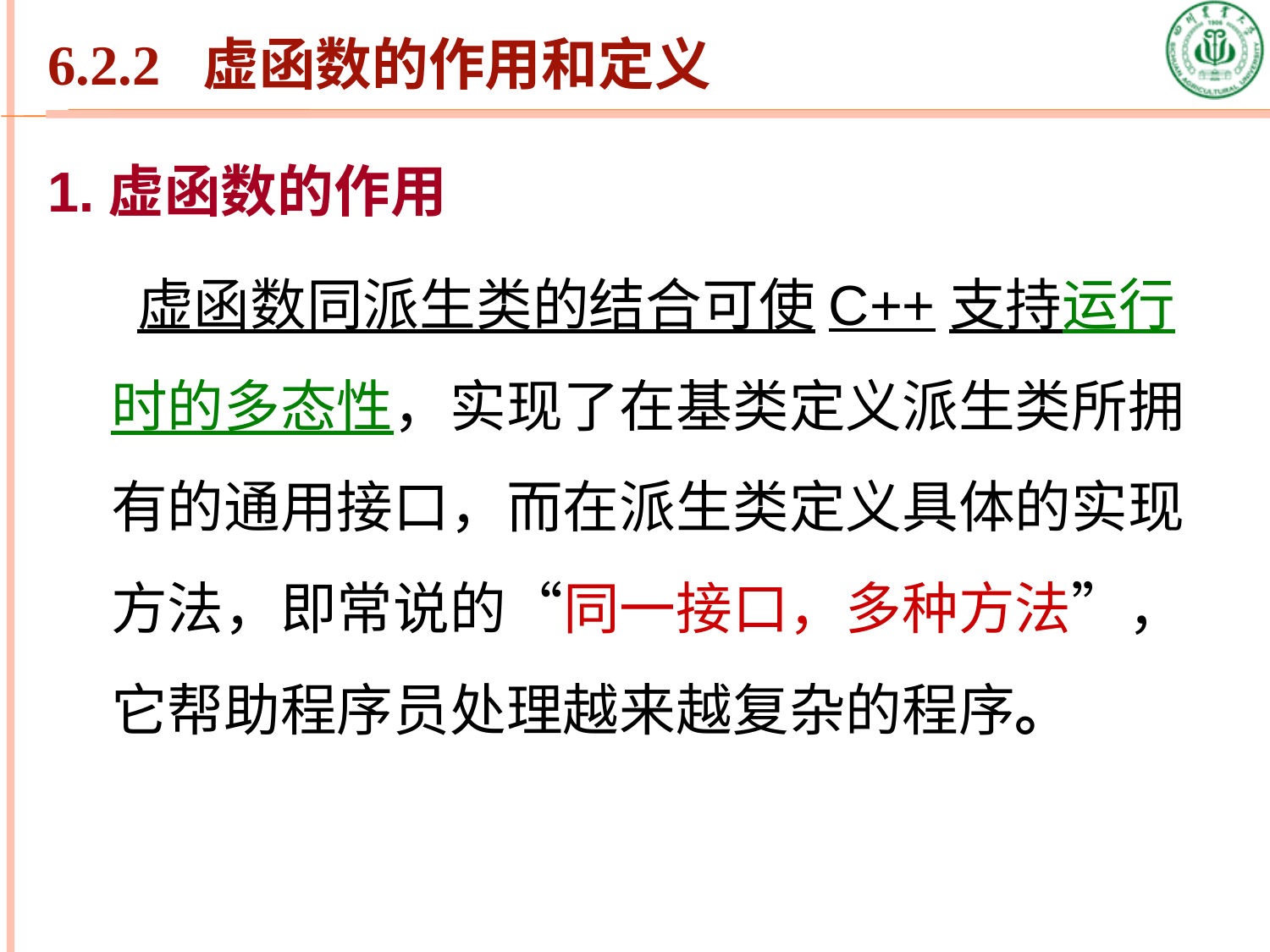

6.2.2  虚函数的作用和定义
1.虚函数的作用
      虚函数同派生类的结合可使C++支持运行时的多态性，实现了在基类定义派生类所拥有的通用接口，而在派生类定义具体的实现方法，即常说的“同一接口，多种方法”，它帮助程序员处理越来越复杂的程序。